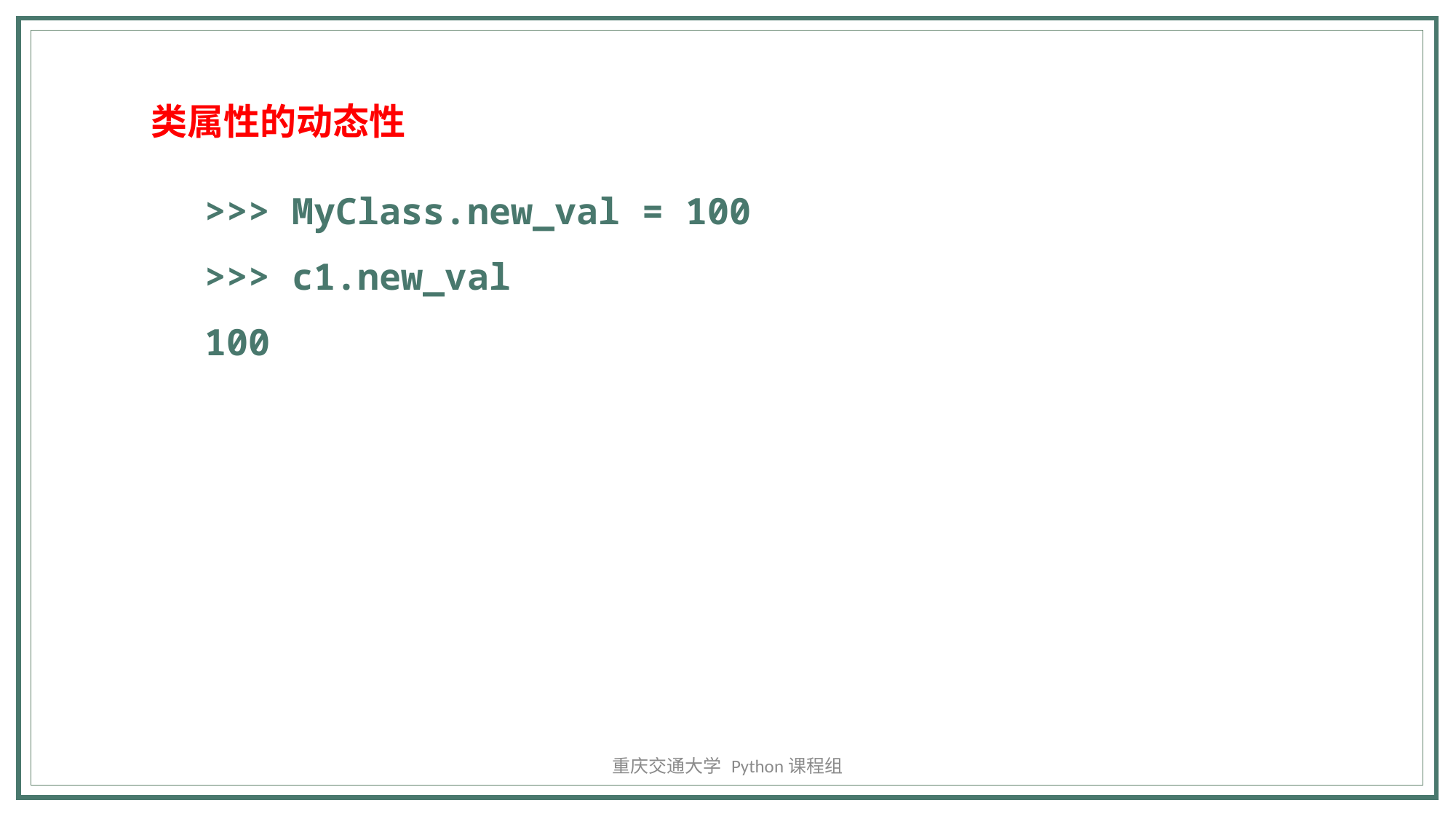

类属性的动态性
>>> MyClass.new_val = 100
>>> c1.new_val
100
重庆交通大学 Python课程组